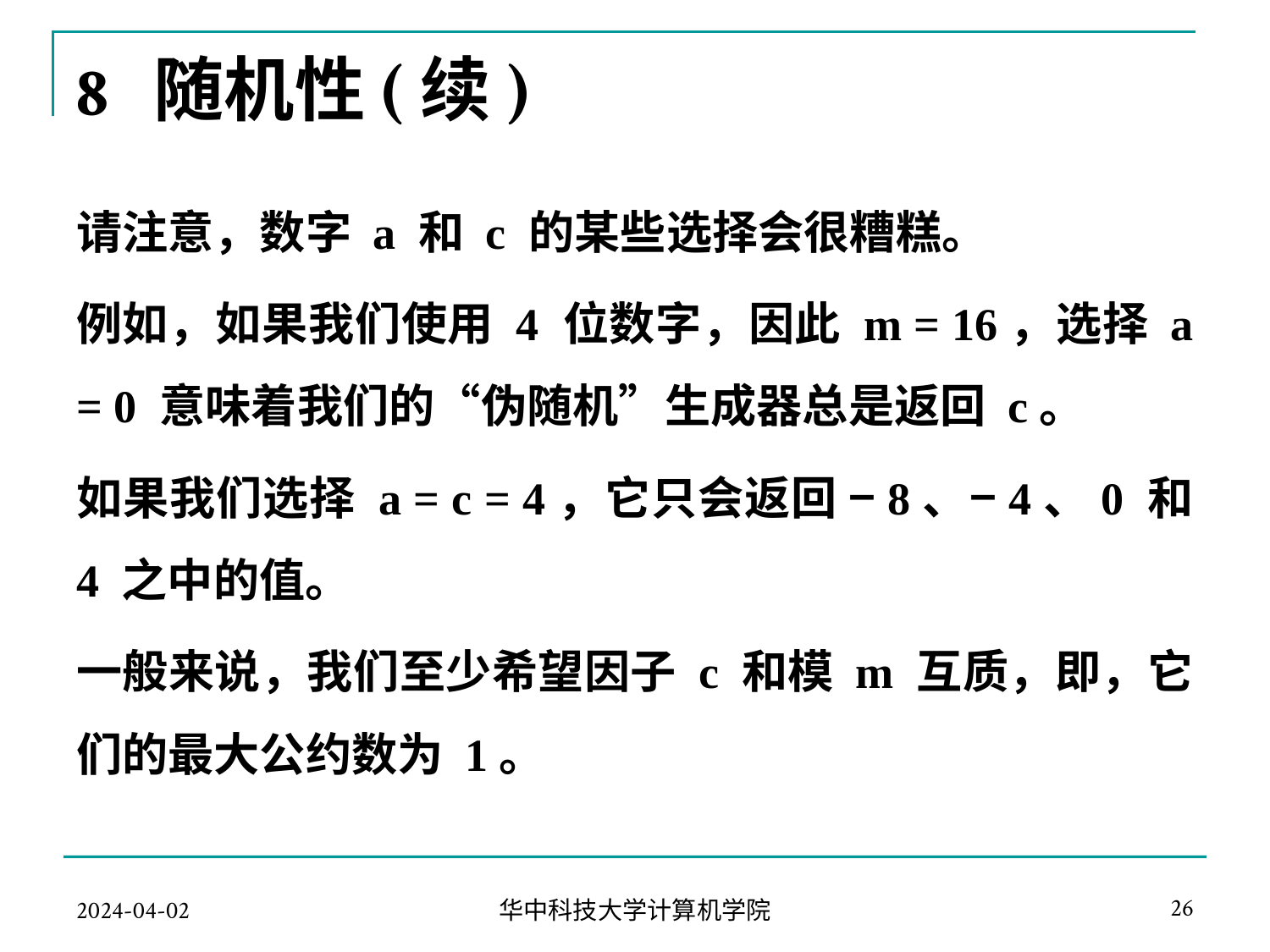

# 8  随机性(续)
请注意，数字 a 和 c 的某些选择会很糟糕。
例如，如果我们使用 4 位数字，因此 m = 16，选择 a = 0 意味着我们的“伪随机”生成器总是返回 c。
如果我们选择 a = c = 4，它只会返回 −8、−4、0 和 4 之中的值。
一般来说，我们至少希望因子 c 和模 m 互质，即，它们的最大公约数为 1。
2024-04-02
26
华中科技大学计算机学院